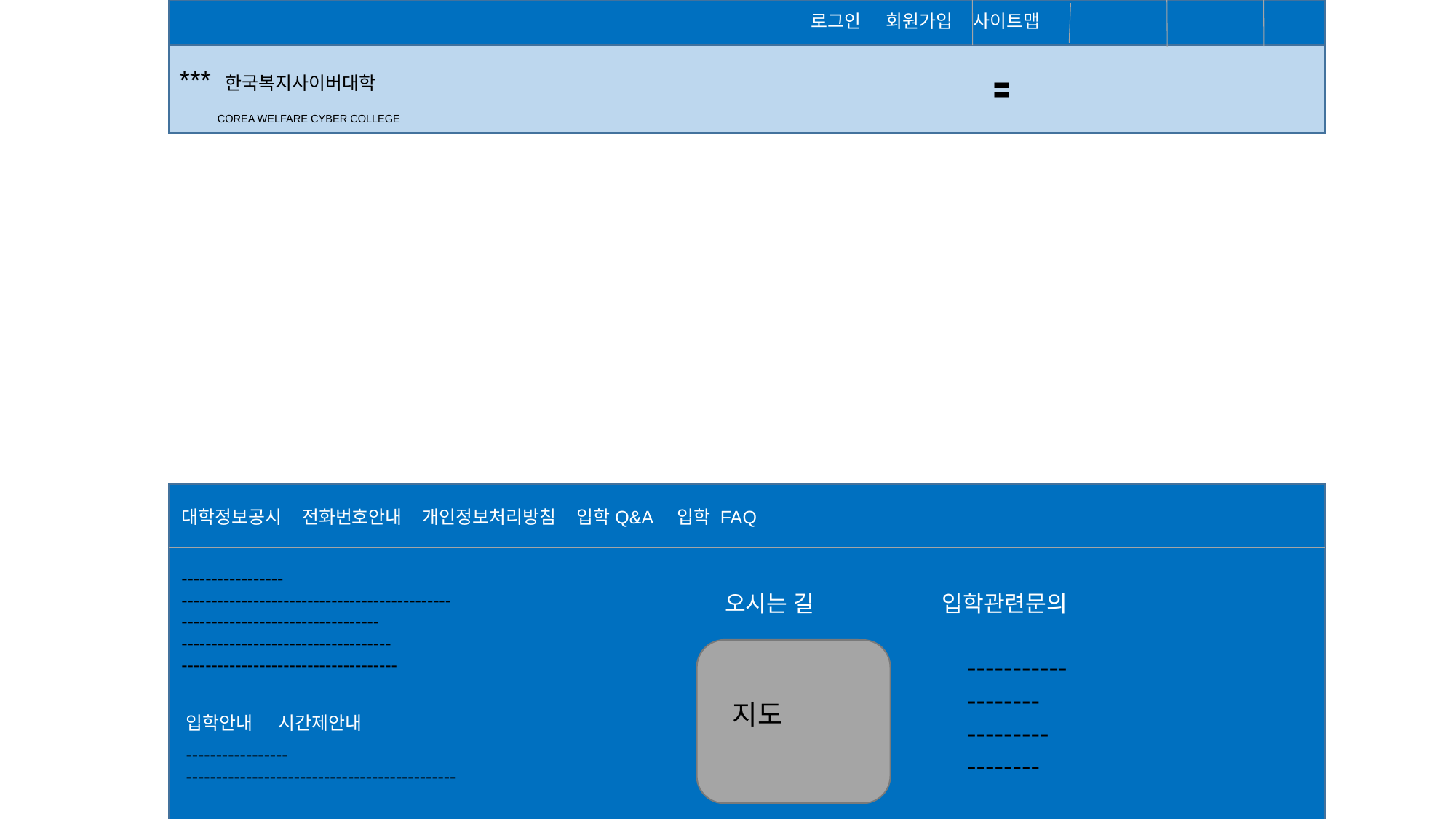

로그인     회원가입    사이트맵
H 대학교    G 대학원    * 대학원입학
*** 한국복지사이버대학
     COREA WELFARE CYBER COLLEGE
                                                                                                                           〓

대학정보공시    전화번호안내    개인정보처리방침    입학Q&A    입학 FAQ
-----------------
---------------------------------------------
---------------------------------
-----------------------------------
------------------------------------
오시는 길                    입학관련문의

-----------
--------
---------
--------
지도
입학안내     시간제안내
-----------------
---------------------------------------------